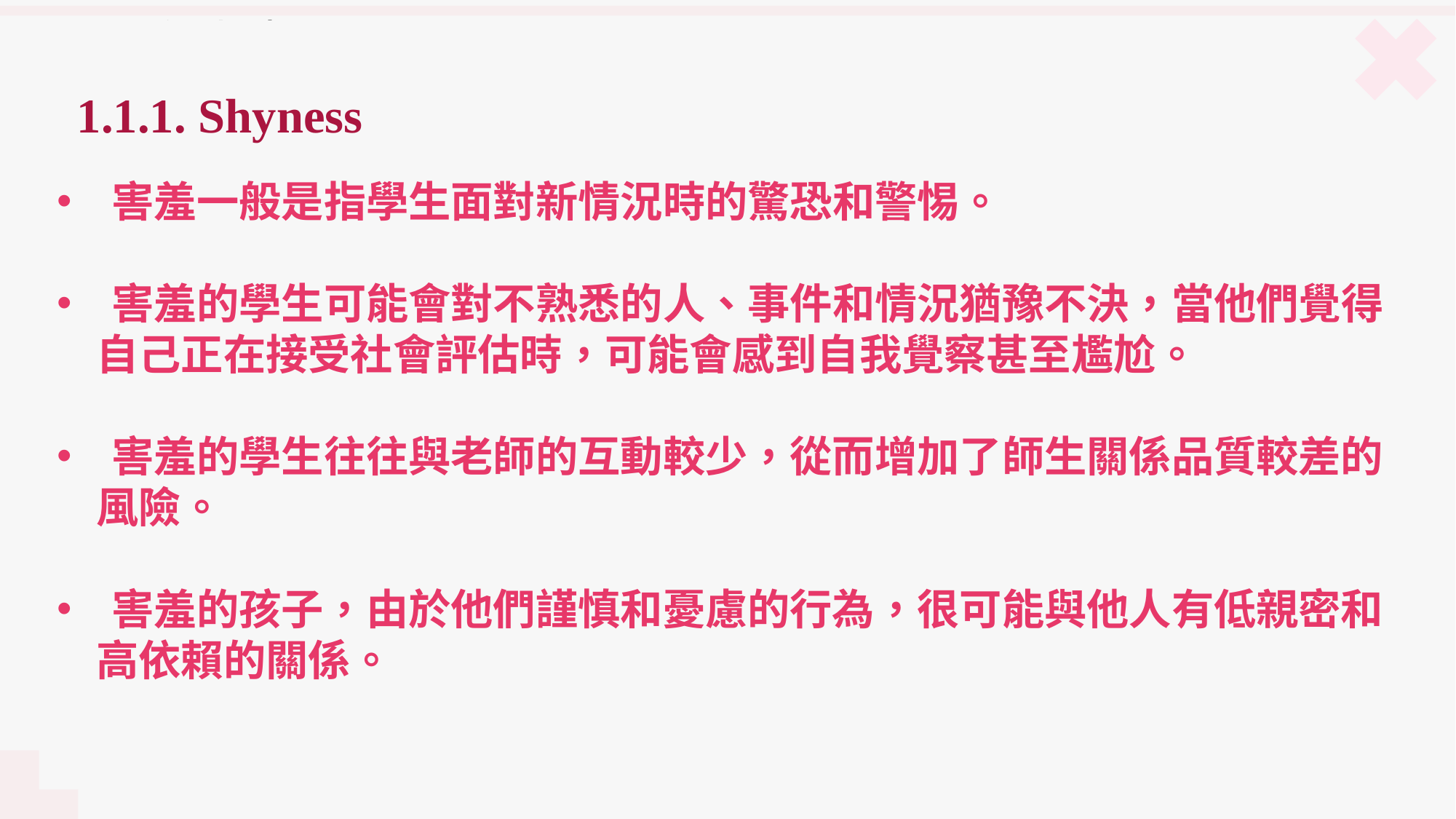

1.1.1. Shyness

害羞一般是指學生面對新情況時的驚恐和警惕。

害羞的學生可能會對不熟悉的人、事件和情況猶豫不決，當他們覺得
   自己正在接受社會評估時，可能會感到自我覺察甚至尷尬。

害羞的學生往往與老師的互動較少，從而增加了師生關係品質較差的
   風險。

害羞的孩子，由於他們謹慎和憂慮的行為，很可能與他人有低親密和
   高依賴的關係。